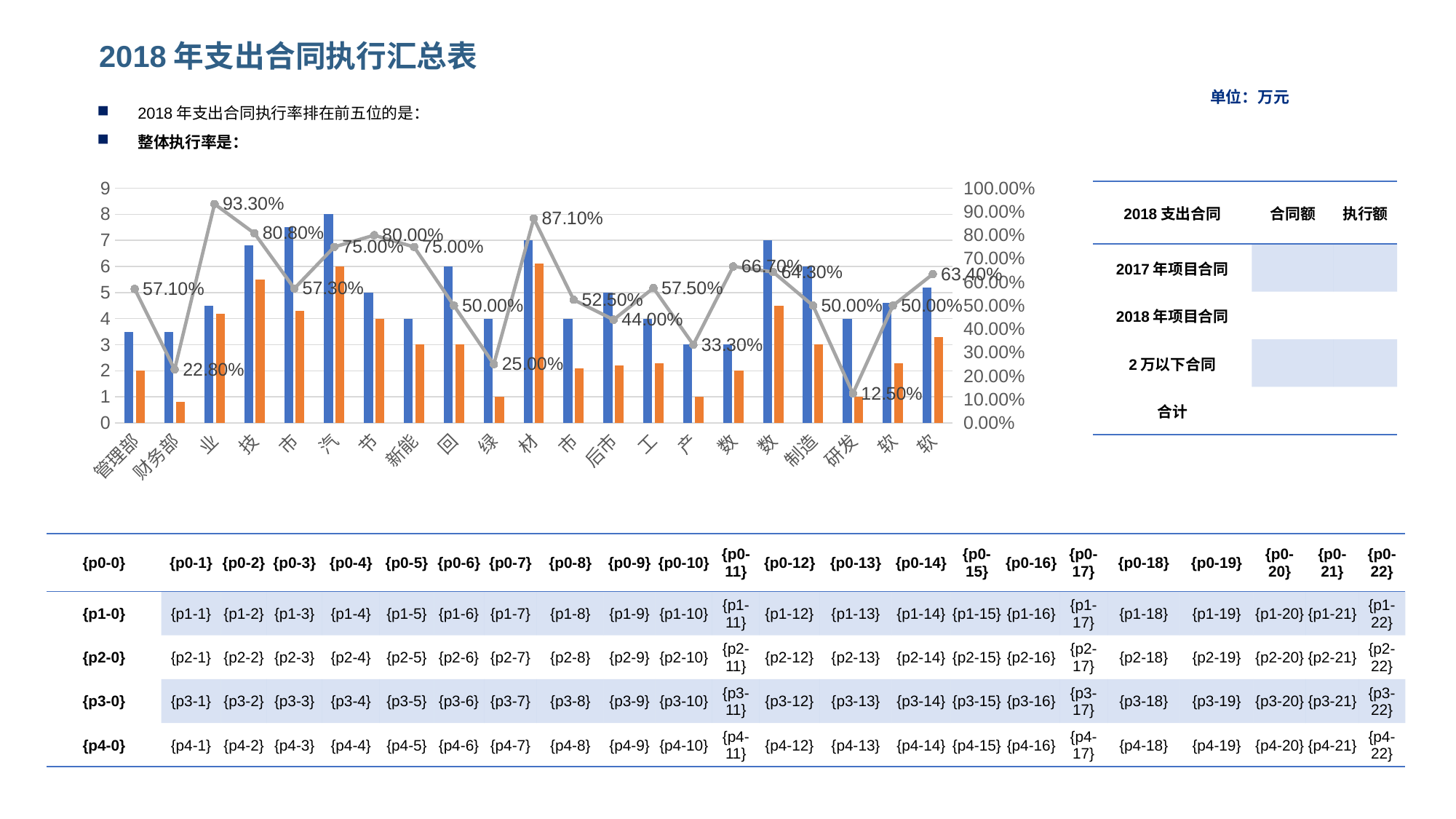

2018年支出合同执行汇总表
单位：万元
2018年支出合同执行率排在前五位的是：
整体执行率是：

### Chart

| Category | 2018年支出合同 | 2018年已执行合同 | 完成率 |
|---|---|---|---|
| 管理部 | 3.5 | 2.0 | 0.571 |
| 财务部 | 3.5 | 0.8 | 0.228 |
| 业务发展部 | 4.5 | 4.2 | 0.933 |
| 技术发展部 | 6.8 | 5.5 | 0.808 |
| 市场发布部 | 7.5 | 4.3 | 0.573 |
| 汽车评价部 | 8.0 | 6.0 | 0.75 |
| 节能研究部 | 5.0 | 4.0 | 0.8 |
| 新能源研究部 | 4.0 | 3.0 | 0.75 |
| 回收利用部 | 6.0 | 3.0 | 0.5 |
| 绿色发展部 | 4.0 | 1.0 | 0.25 |
| 材料研究部 | 7.0 | 6.1 | 0.871 |
| 市场数据部 | 4.0 | 2.1 | 0.525 |
| 后市场数据部 | 5.0 | 2.2 | 0.44 |
| 工程数据部 | 4.0 | 2.3 | 0.575 |
| 产品数据部 | 3.0 | 1.0 | 0.333 |
| 数据平台部 | 3.0 | 2.0 | 0.667 |
| 数据技术部 | 7.0 | 4.5 | 0.643 |
| 制造信息系统部 | 6.0 | 3.0 | 0.5 |
| 研发信息系统部 | 4.0 | 1.0 | 0.125 |
| 软件开发部 | 4.6 | 2.3 | 0.5 |
| 软件测试部 | 5.2 | 3.3 | 0.634 |
| 2018支出合同 | 合同额 | 执行额 |
| --- | --- | --- |
| 2017年项目合同 |  |  |
| 2018年项目合同 |  |  |
| 2万以下合同 |  |  |
| 合计 |  |  |
| {p0-0} | {p0-1} | {p0-2} | {p0-3} | {p0-4} | {p0-5} | {p0-6} | {p0-7} | {p0-8} | {p0-9} | {p0-10} | {p0-11} | {p0-12} | {p0-13} | {p0-14} | {p0-15} | {p0-16} | {p0-17} | {p0-18} | {p0-19} | {p0-20} | {p0-21} | {p0-22} |
| --- | --- | --- | --- | --- | --- | --- | --- | --- | --- | --- | --- | --- | --- | --- | --- | --- | --- | --- | --- | --- | --- | --- |
| {p1-0} | {p1-1} | {p1-2} | {p1-3} | {p1-4} | {p1-5} | {p1-6} | {p1-7} | {p1-8} | {p1-9} | {p1-10} | {p1-11} | {p1-12} | {p1-13} | {p1-14} | {p1-15} | {p1-16} | {p1-17} | {p1-18} | {p1-19} | {p1-20} | {p1-21} | {p1-22} |
| {p2-0} | {p2-1} | {p2-2} | {p2-3} | {p2-4} | {p2-5} | {p2-6} | {p2-7} | {p2-8} | {p2-9} | {p2-10} | {p2-11} | {p2-12} | {p2-13} | {p2-14} | {p2-15} | {p2-16} | {p2-17} | {p2-18} | {p2-19} | {p2-20} | {p2-21} | {p2-22} |
| {p3-0} | {p3-1} | {p3-2} | {p3-3} | {p3-4} | {p3-5} | {p3-6} | {p3-7} | {p3-8} | {p3-9} | {p3-10} | {p3-11} | {p3-12} | {p3-13} | {p3-14} | {p3-15} | {p3-16} | {p3-17} | {p3-18} | {p3-19} | {p3-20} | {p3-21} | {p3-22} |
| {p4-0} | {p4-1} | {p4-2} | {p4-3} | {p4-4} | {p4-5} | {p4-6} | {p4-7} | {p4-8} | {p4-9} | {p4-10} | {p4-11} | {p4-12} | {p4-13} | {p4-14} | {p4-15} | {p4-16} | {p4-17} | {p4-18} | {p4-19} | {p4-20} | {p4-21} | {p4-22} |